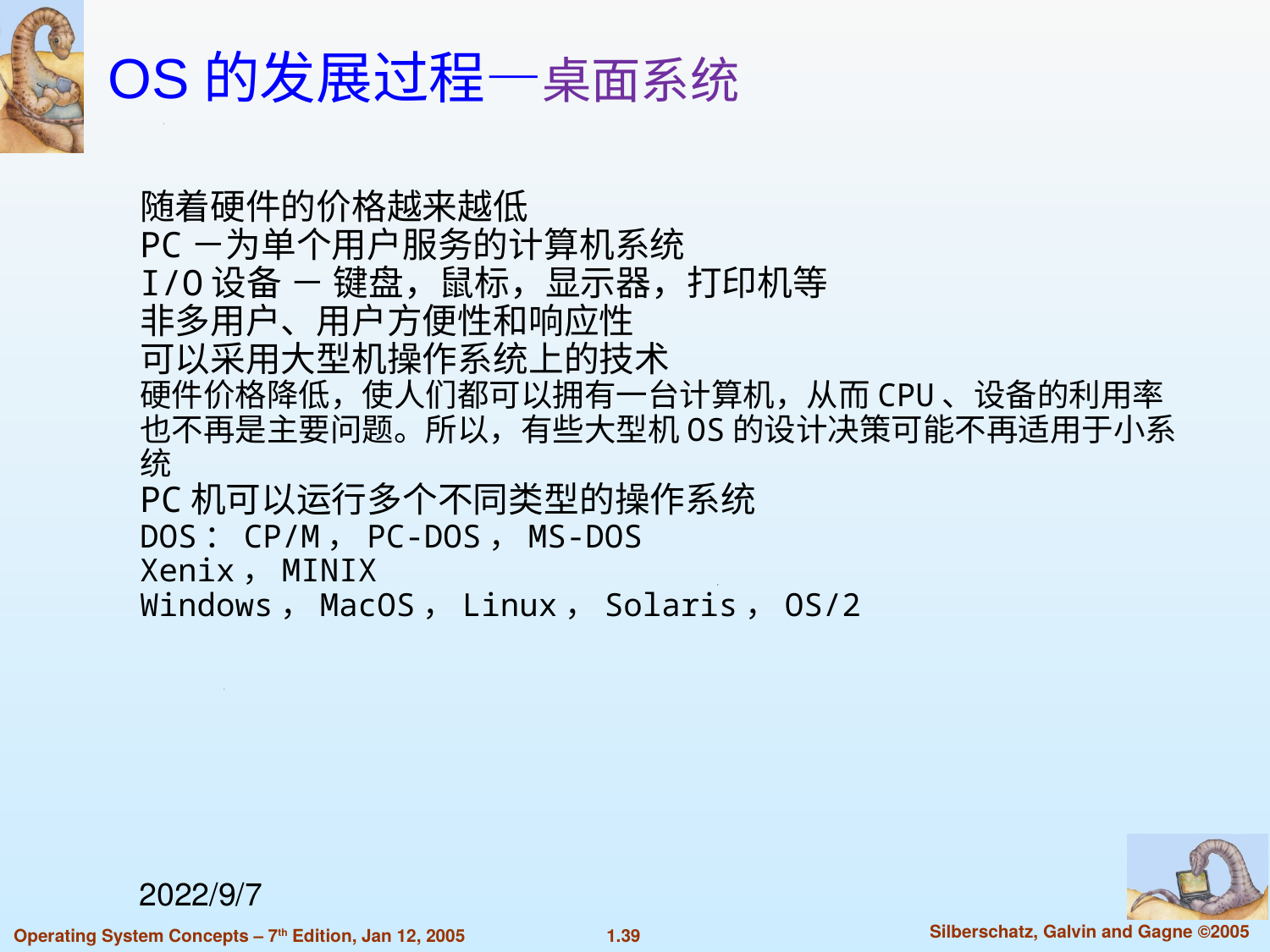

OS的发展过程—桌面系统
随着硬件的价格越来越低
PC－为单个用户服务的计算机系统
I/O设备 － 键盘，鼠标，显示器，打印机等
非多用户、用户方便性和响应性
可以采用大型机操作系统上的技术
硬件价格降低，使人们都可以拥有一台计算机，从而CPU、设备的利用率也不再是主要问题。所以，有些大型机OS的设计决策可能不再适用于小系统
PC机可以运行多个不同类型的操作系统
DOS：CP/M，PC-DOS，MS-DOS
Xenix，MINIX
Windows，MacOS，Linux，Solaris，OS/2
2022/9/7